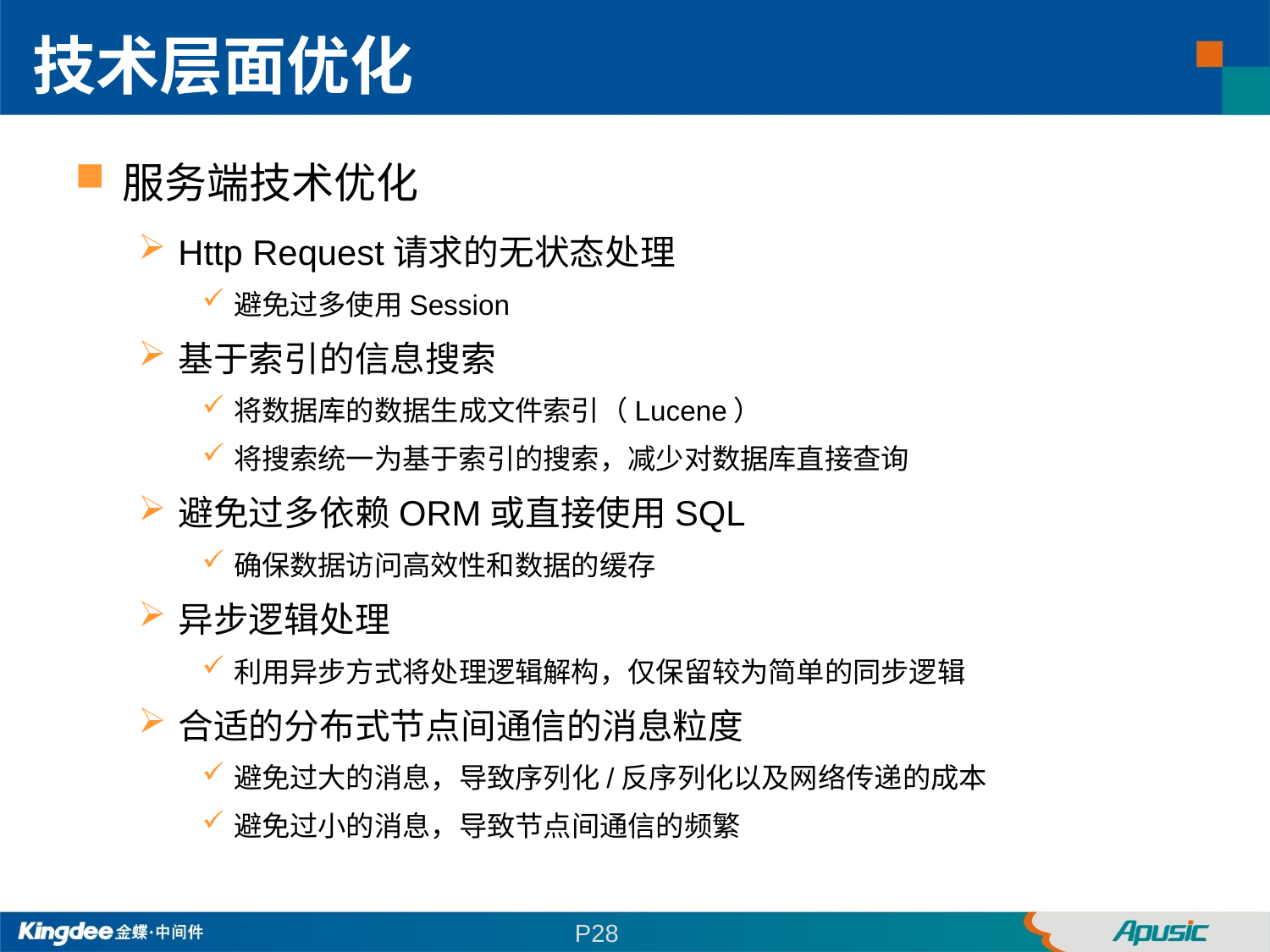

技术层面优化
服务端技术优化
Http Request请求的无状态处理
避免过多使用Session
基于索引的信息搜索
将数据库的数据生成文件索引（Lucene）
将搜索统一为基于索引的搜索，减少对数据库直接查询
避免过多依赖ORM或直接使用SQL
确保数据访问高效性和数据的缓存
异步逻辑处理
利用异步方式将处理逻辑解构，仅保留较为简单的同步逻辑
合适的分布式节点间通信的消息粒度
避免过大的消息，导致序列化/反序列化以及网络传递的成本
避免过小的消息，导致节点间通信的频繁